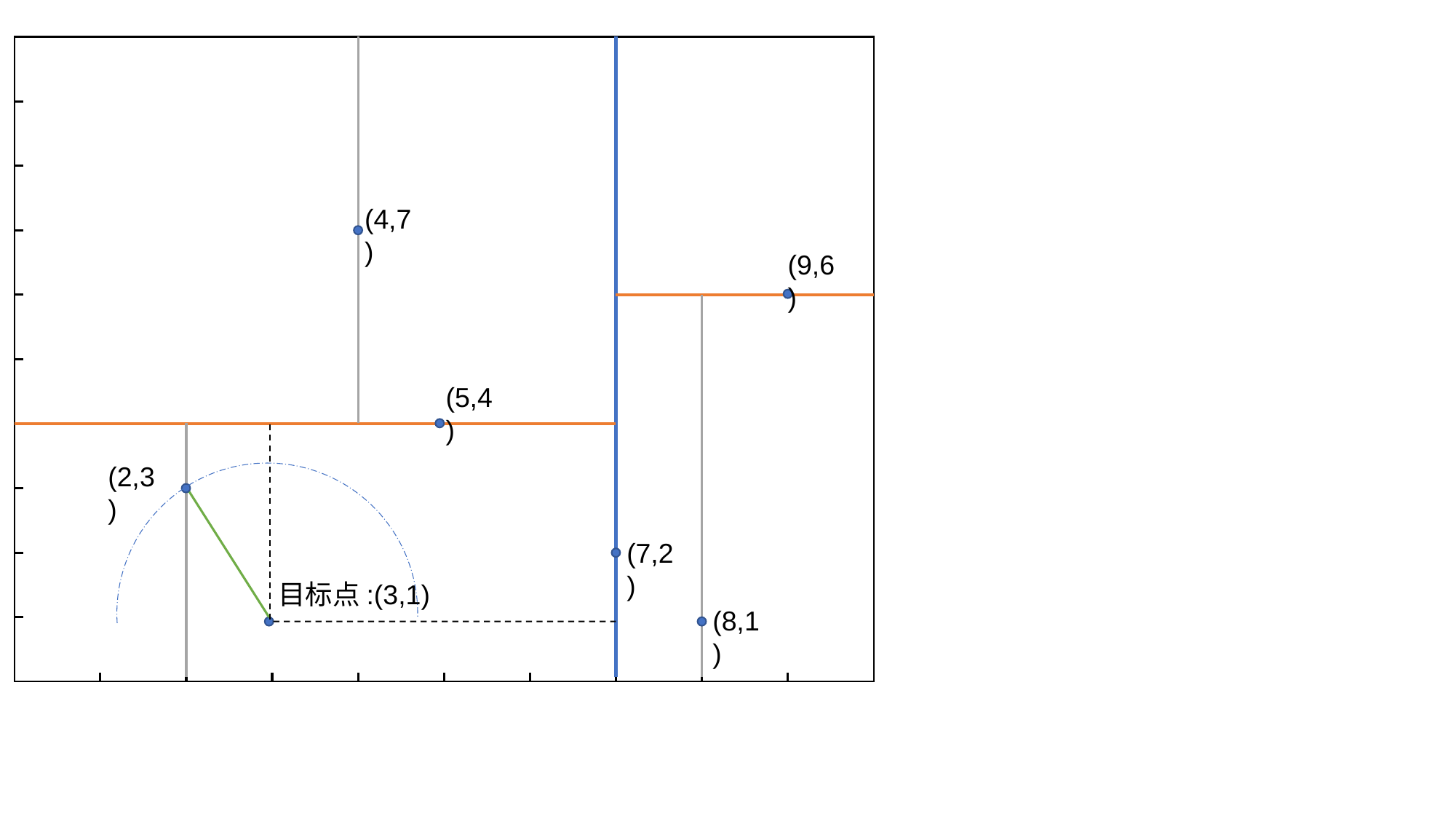

(4,7)

(9,6)

(5,4)

(2,3)

(7,2)

目标点:(3,1)
(8,1)